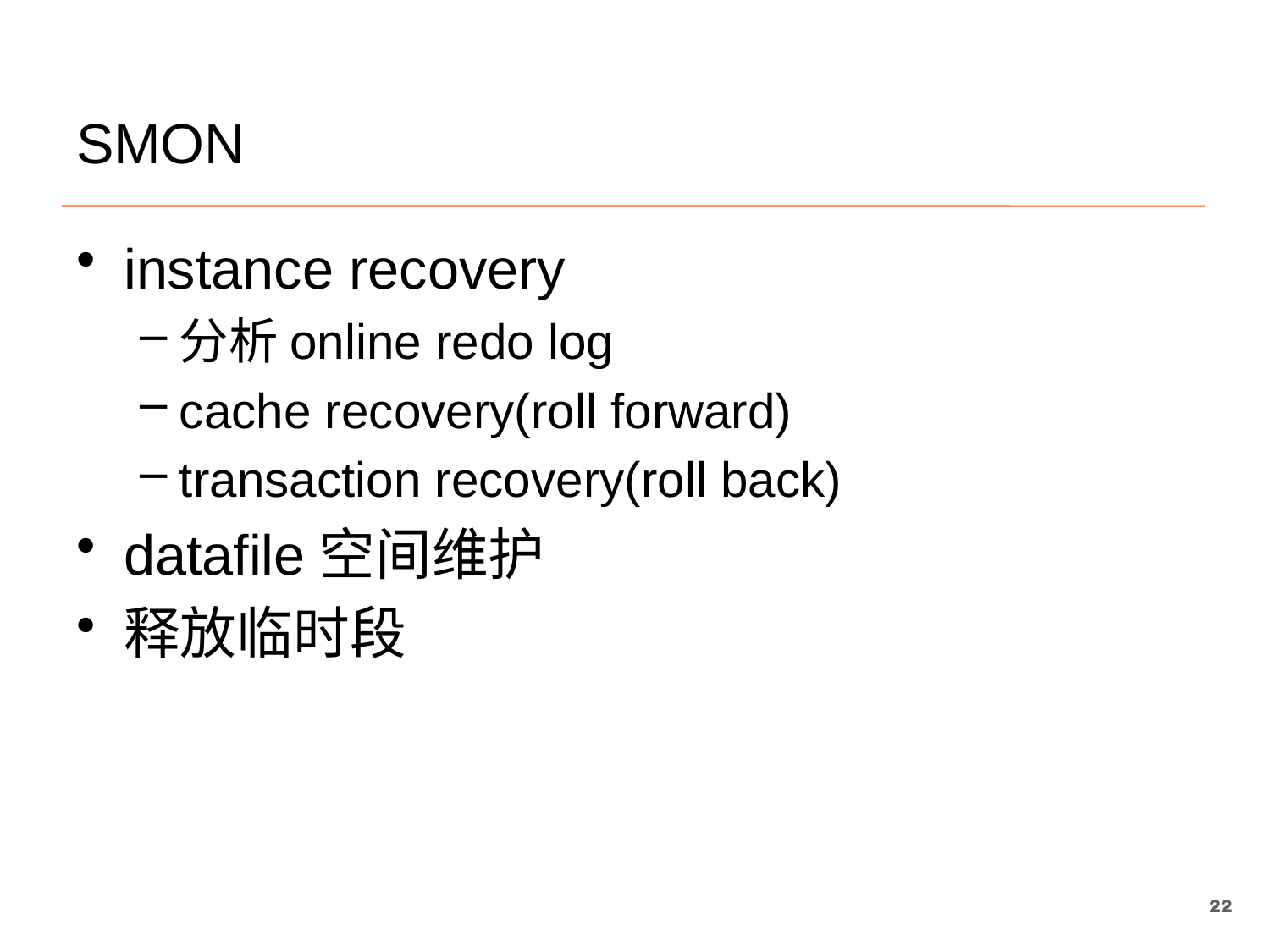

# SMON
instance recovery
分析online redo log
cache recovery(roll forward)
transaction recovery(roll back)
datafile空间维护
释放临时段
22